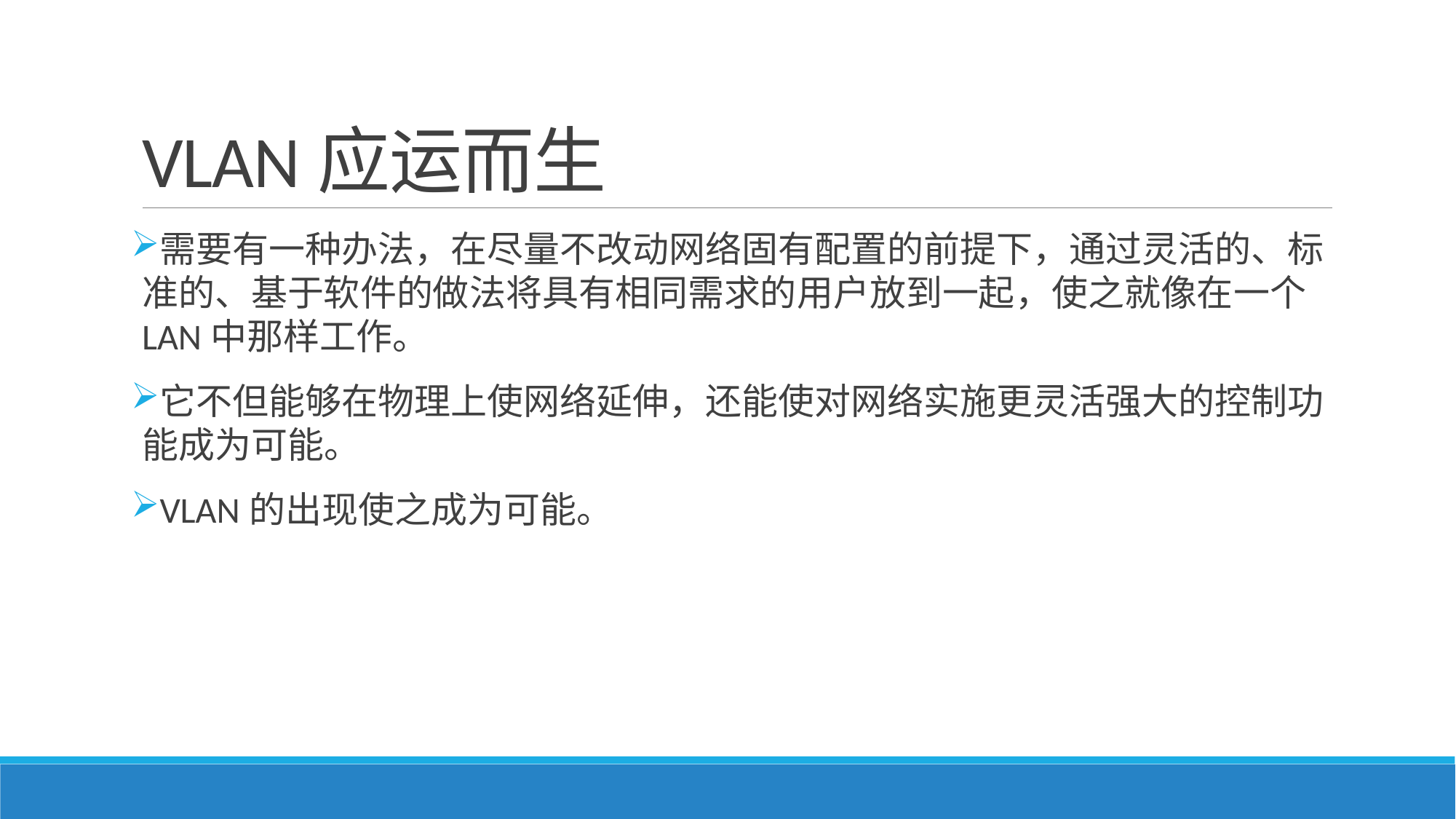

# VLAN应运而生
需要有一种办法，在尽量不改动网络固有配置的前提下，通过灵活的、标准的、基于软件的做法将具有相同需求的用户放到一起，使之就像在一个LAN中那样工作。
它不但能够在物理上使网络延伸，还能使对网络实施更灵活强大的控制功能成为可能。
VLAN的出现使之成为可能。